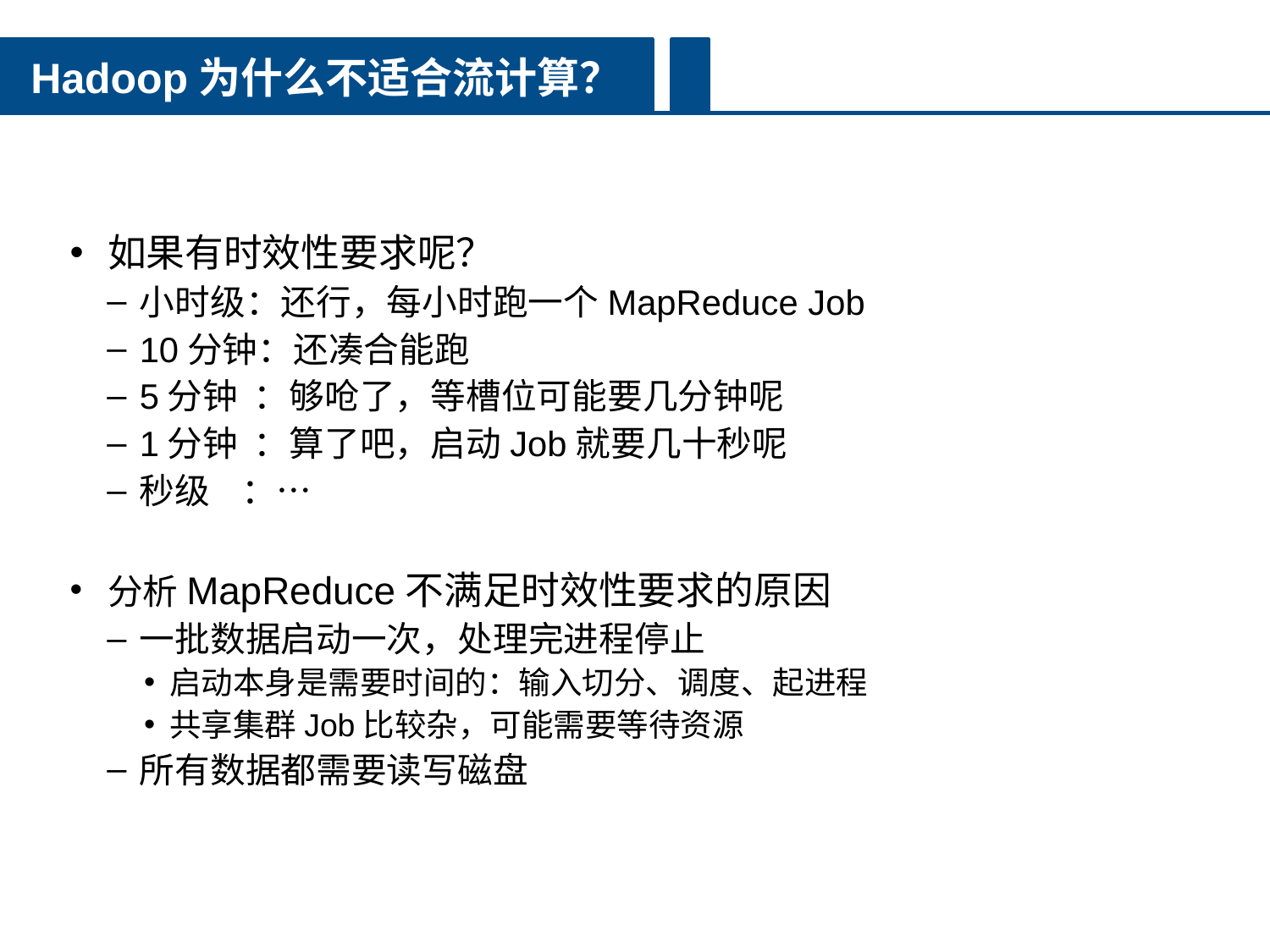

Hadoop为什么不适合流计算？

如果有时效性要求呢？
小时级：还行，每小时跑一个MapReduce Job
10分钟：还凑合能跑
5分钟  ：够呛了，等槽位可能要几分钟呢
1分钟  ：算了吧，启动Job就要几十秒呢
秒级    ：…

分析MapReduce不满足时效性要求的原因
一批数据启动一次，处理完进程停止
启动本身是需要时间的：输入切分、调度、起进程
共享集群Job比较杂，可能需要等待资源
所有数据都需要读写磁盘